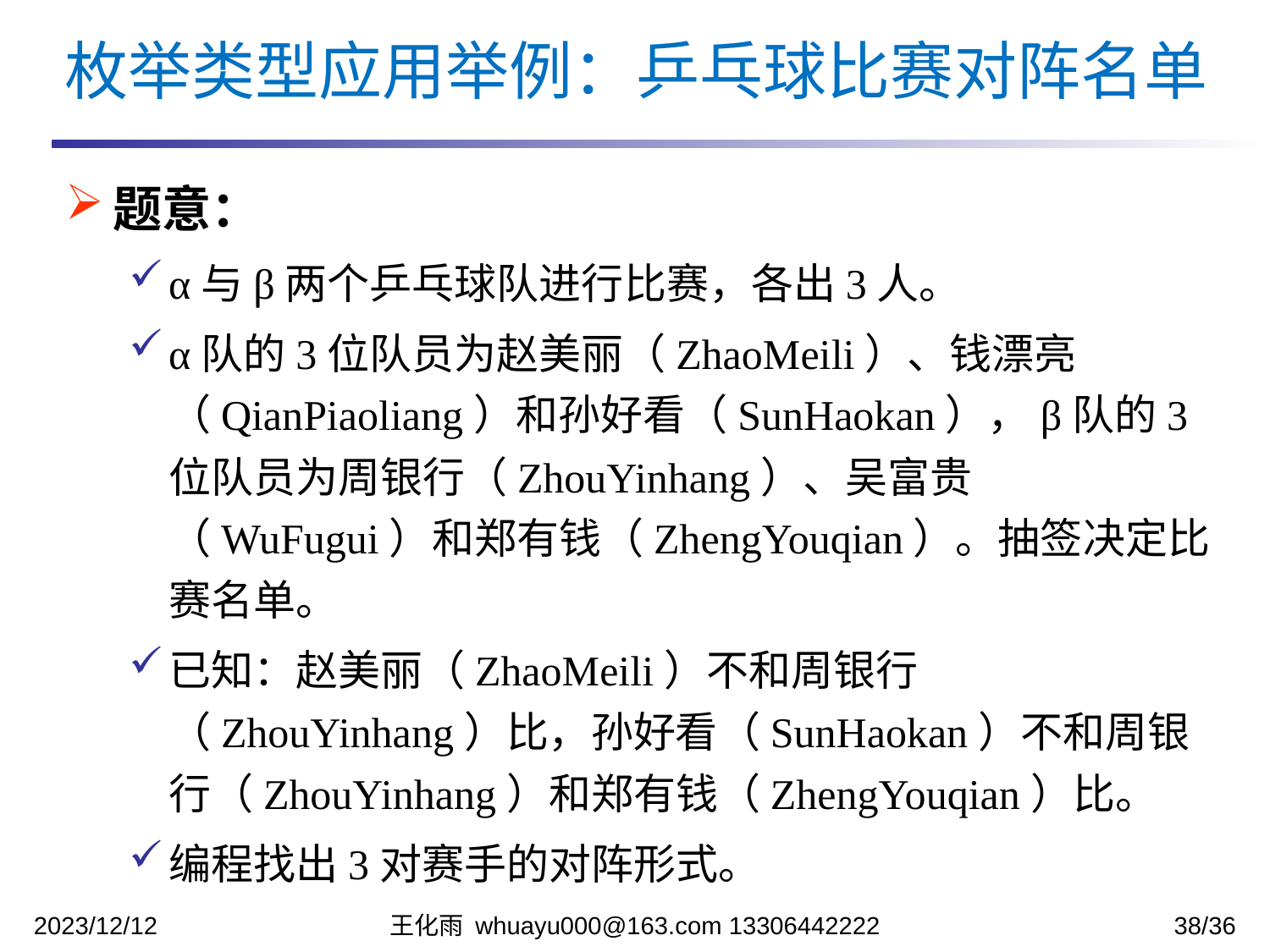

枚举类型应用举例：乒乓球比赛对阵名单
题意：
α与β两个乒乓球队进行比赛，各出3人。
α队的3位队员为赵美丽（ZhaoMeili）、钱漂亮（QianPiaoliang）和孙好看（SunHaokan），β队的3位队员为周银行（ZhouYinhang）、吴富贵（WuFugui）和郑有钱（ZhengYouqian）。抽签决定比赛名单。
已知：赵美丽（ZhaoMeili）不和周银行（ZhouYinhang）比，孙好看（SunHaokan）不和周银行（ZhouYinhang）和郑有钱（ZhengYouqian）比。
编程找出3对赛手的对阵形式。
2023/12/12
王化雨 whuayu000@163.com 13306442222
38/36